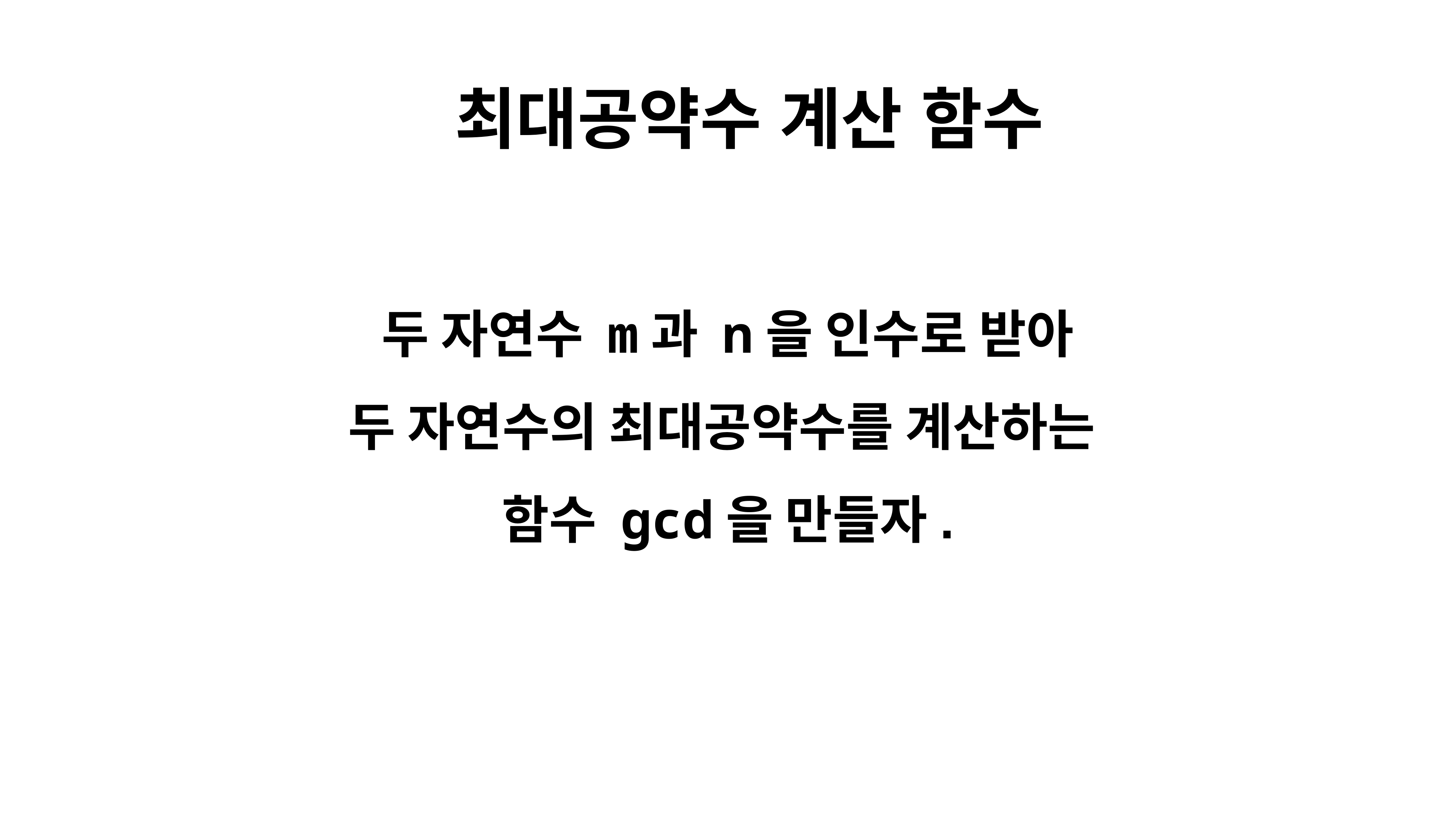

최대공약수 계산 함수
두 자연수 m과 n을 인수로 받아
두 자연수의 최대공약수를 계산하는
함수 gcd을 만들자.